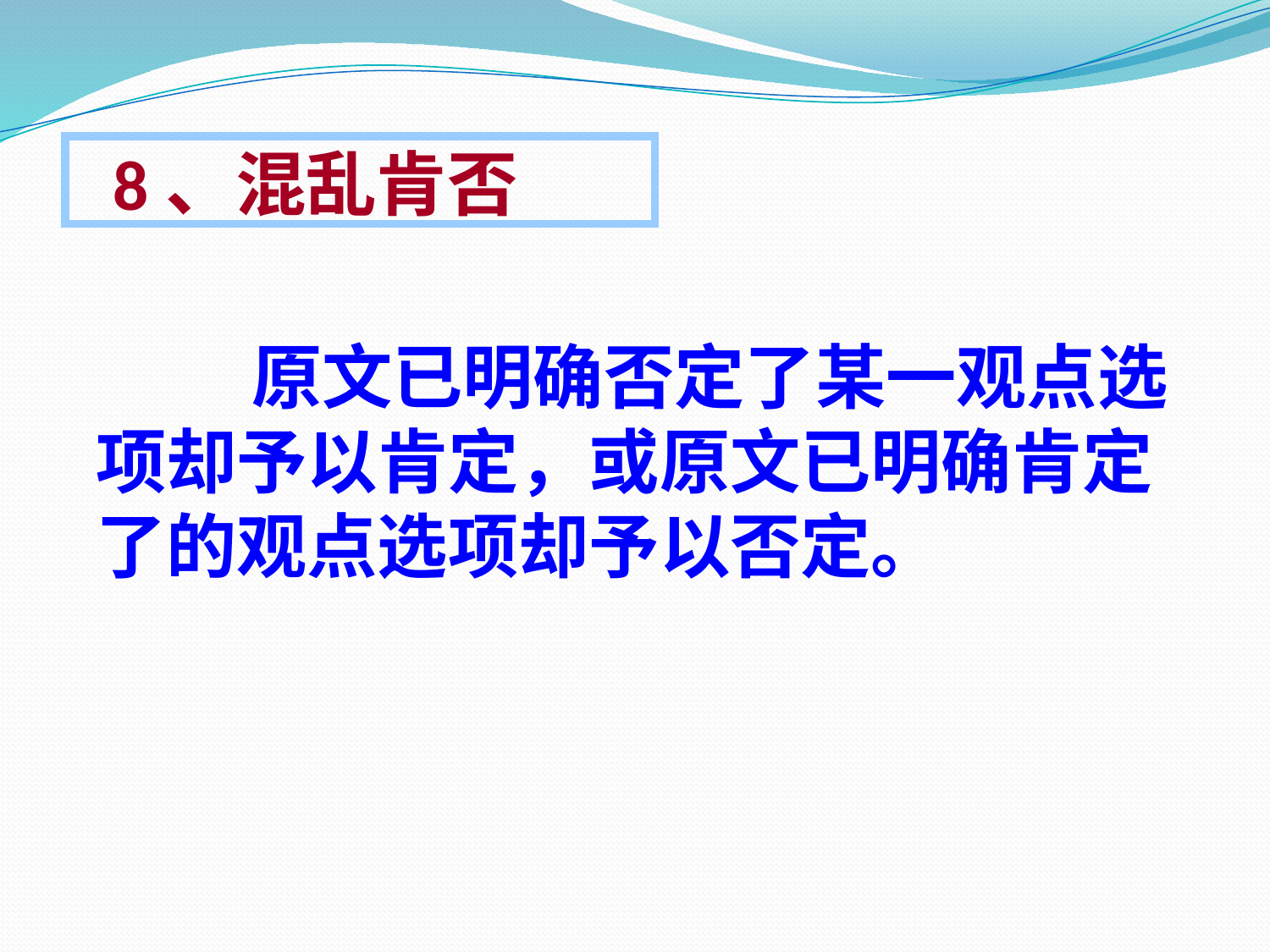

# 8、混乱肯否
           原文已明确否定了某一观点选项却予以肯定，或原文已明确肯定了的观点选项却予以否定。